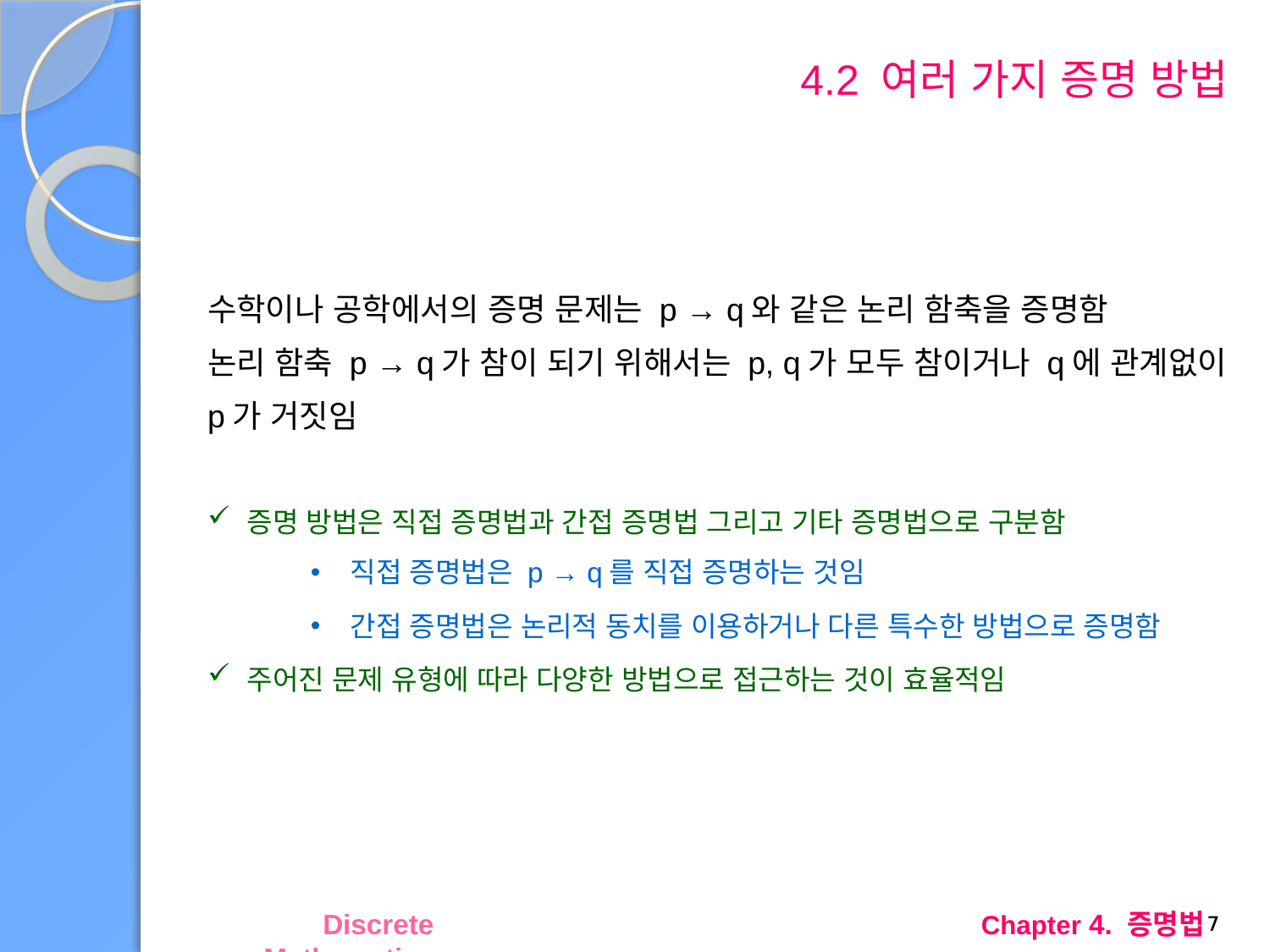

# 4.2 여러 가지 증명 방법

수학이나 공학에서의 증명 문제는 p → q와 같은 논리 함축을 증명함
논리 함축 p → q가 참이 되기 위해서는 p, q가 모두 참이거나 q에 관계없이 p가 거짓임

증명 방법은 직접 증명법과 간접 증명법 그리고 기타 증명법으로 구분함
직접 증명법은 p → q를 직접 증명하는 것임
간접 증명법은 논리적 동치를 이용하거나 다른 특수한 방법으로 증명함
주어진 문제 유형에 따라 다양한 방법으로 접근하는 것이 효율적임
Discrete Mathematics
Chapter 4. 증명법
7